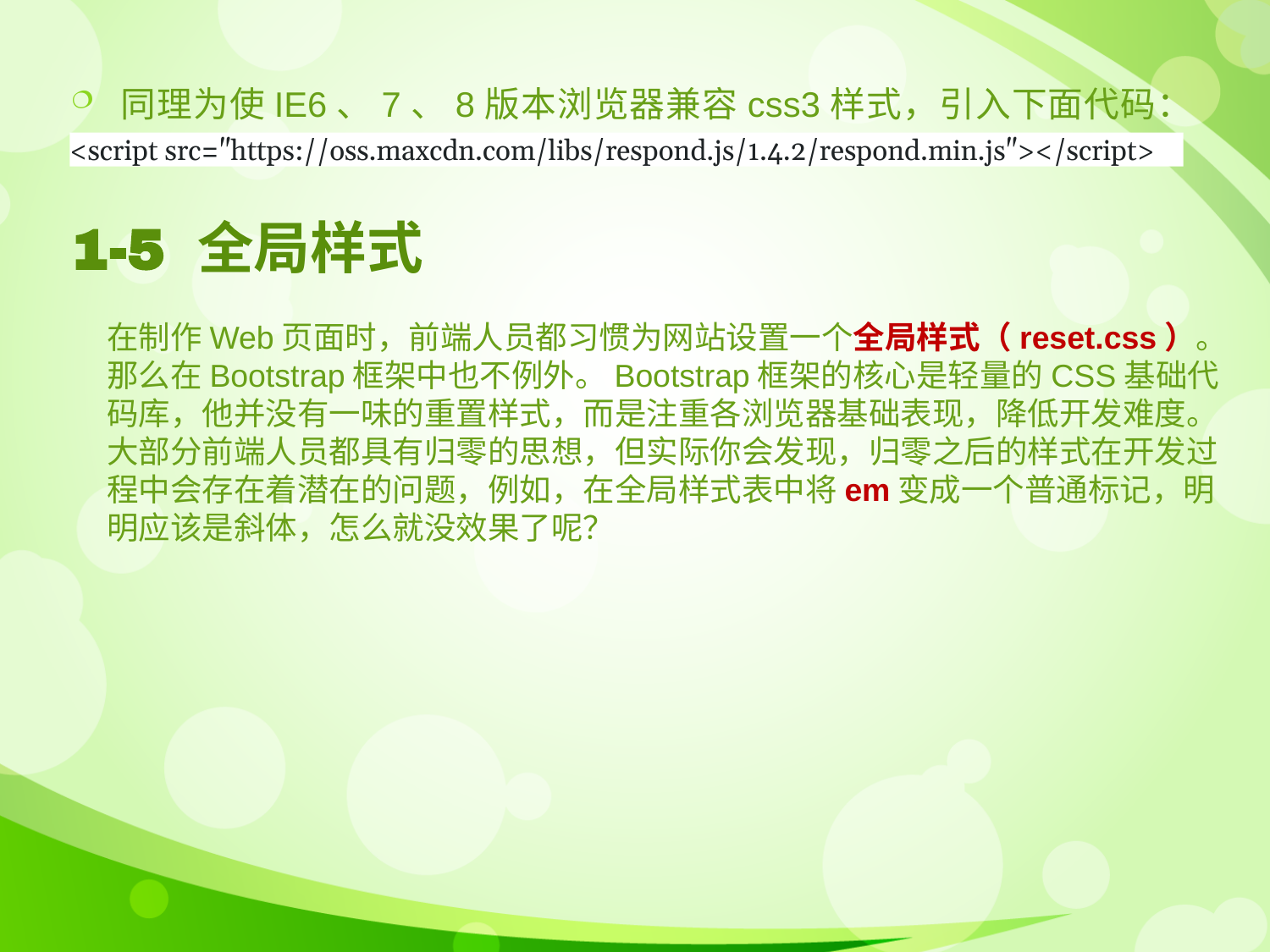

同理为使IE6、7、8版本浏览器兼容css3样式，引入下面代码：
<script src="https://oss.maxcdn.com/libs/respond.js/1.4.2/respond.min.js"></script>
1-5 全局样式
在制作Web页面时，前端人员都习惯为网站设置一个全局样式（reset.css）。那么在Bootstrap框架中也不例外。Bootstrap框架的核心是轻量的CSS基础代码库，他并没有一味的重置样式，而是注重各浏览器基础表现，降低开发难度。大部分前端人员都具有归零的思想，但实际你会发现，归零之后的样式在开发过程中会存在着潜在的问题，例如，在全局样式表中将em变成一个普通标记，明明应该是斜体，怎么就没效果了呢？